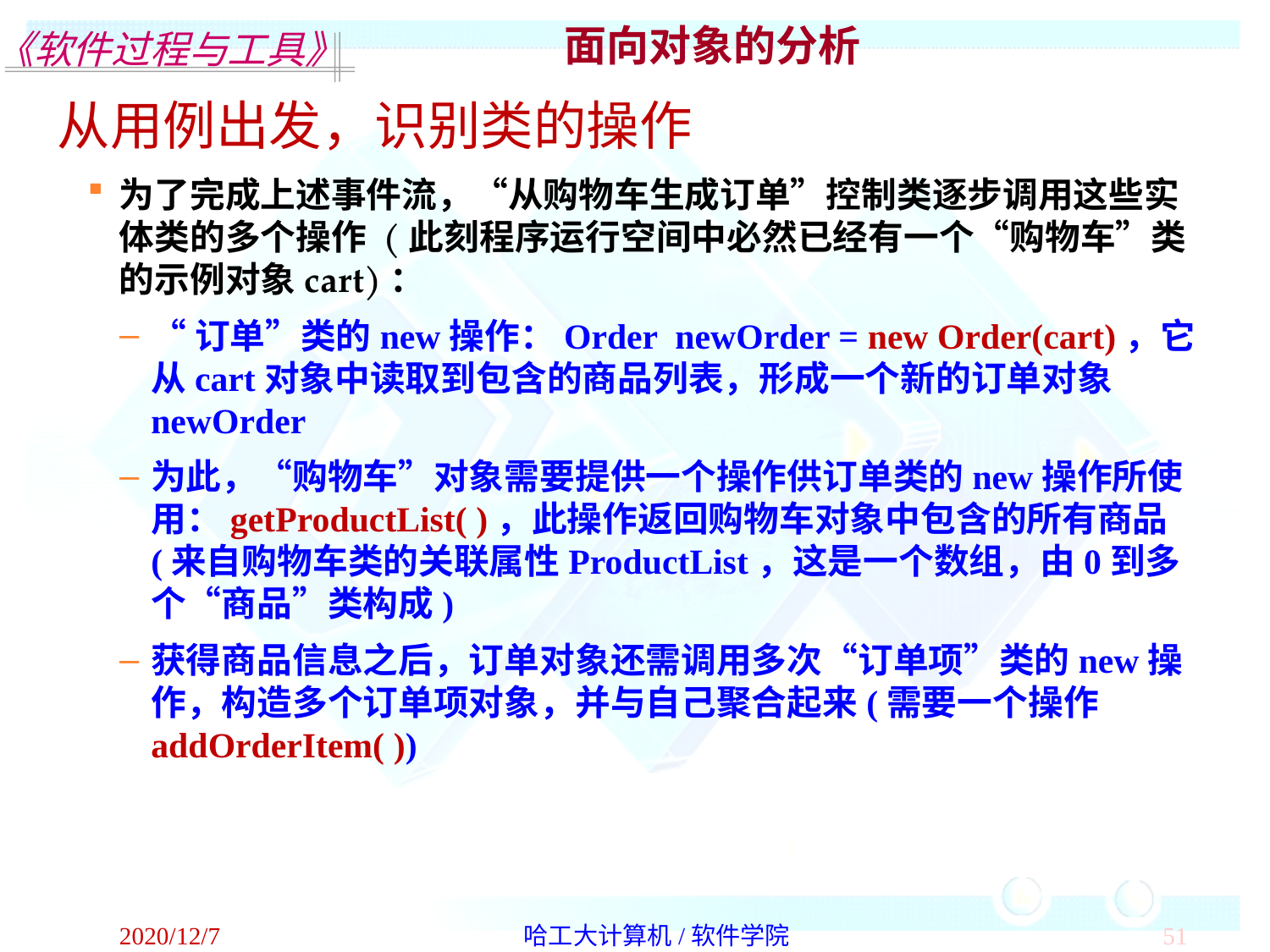

面向对象的分析
从用例出发，识别类的操作
为了完成上述事件流，“从购物车生成订单”控制类逐步调用这些实体类的多个操作 (此刻程序运行空间中必然已经有一个“购物车”类的示例对象cart)：
“订单”类的new操作：Order  newOrder = new Order(cart)，它从cart对象中读取到包含的商品列表，形成一个新的订单对象newOrder
为此，“购物车”对象需要提供一个操作供订单类的new操作所使用：getProductList( )，此操作返回购物车对象中包含的所有商品(来自购物车类的关联属性ProductList，这是一个数组，由0到多个“商品”类构成)
获得商品信息之后，订单对象还需调用多次“订单项”类的new操作，构造多个订单项对象，并与自己聚合起来(需要一个操作addOrderItem( ))